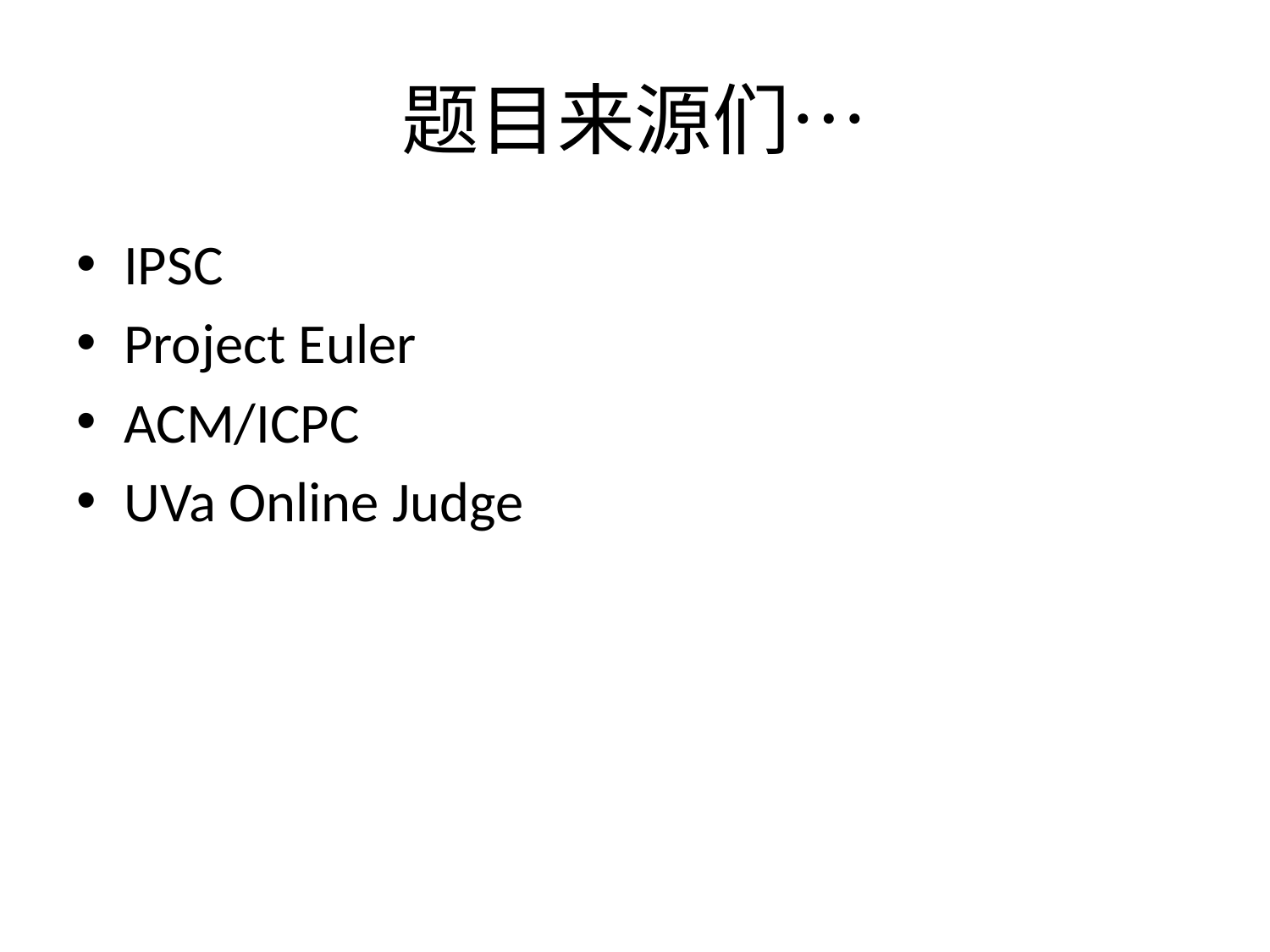

# 题目来源们…
IPSC
Project Euler
ACM/ICPC
UVa Online Judge